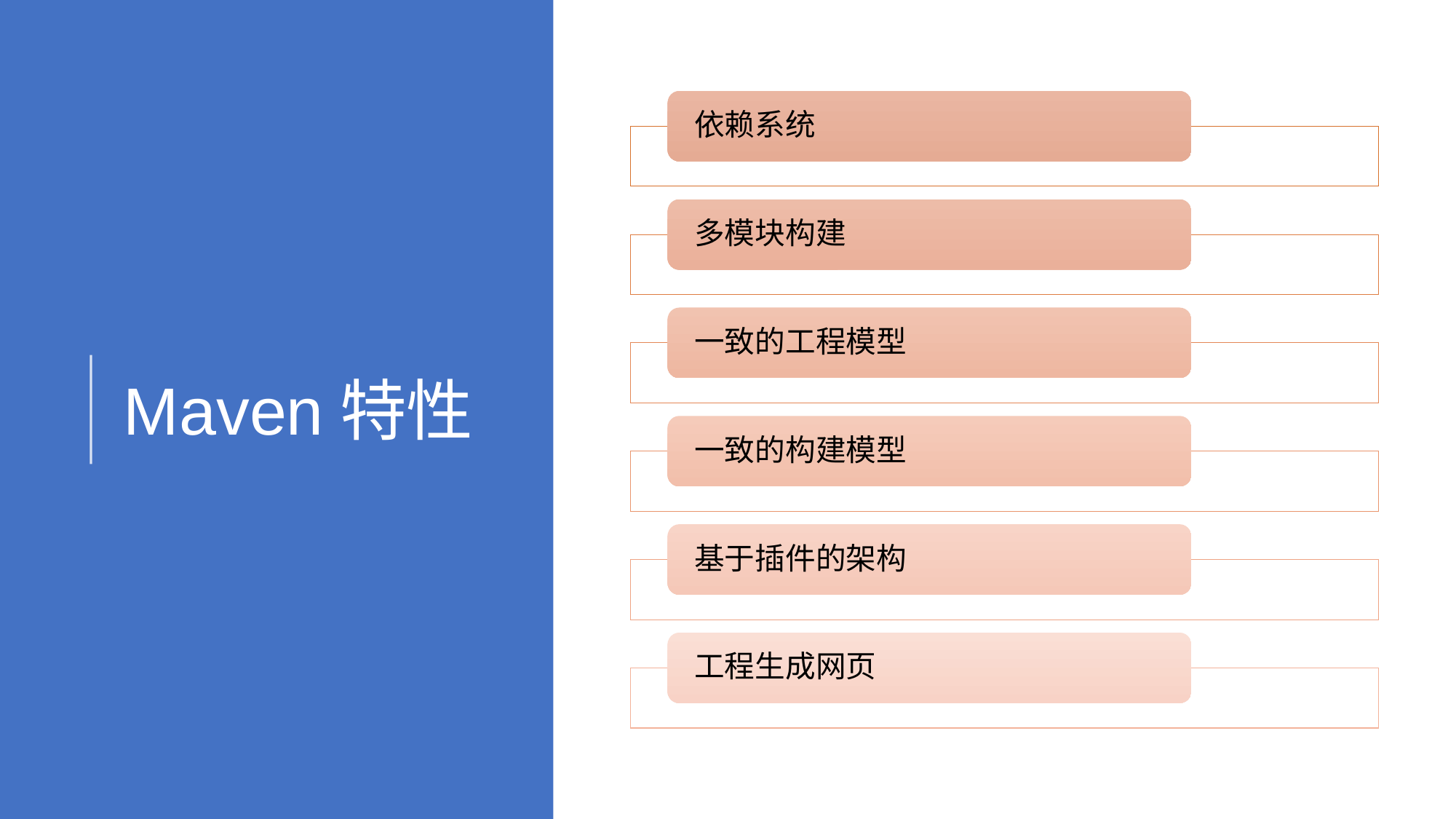

依赖系统
多模块构建
一致的工程模型
一致的构建模型
基于插件的架构
工程生成网页
# Maven特性